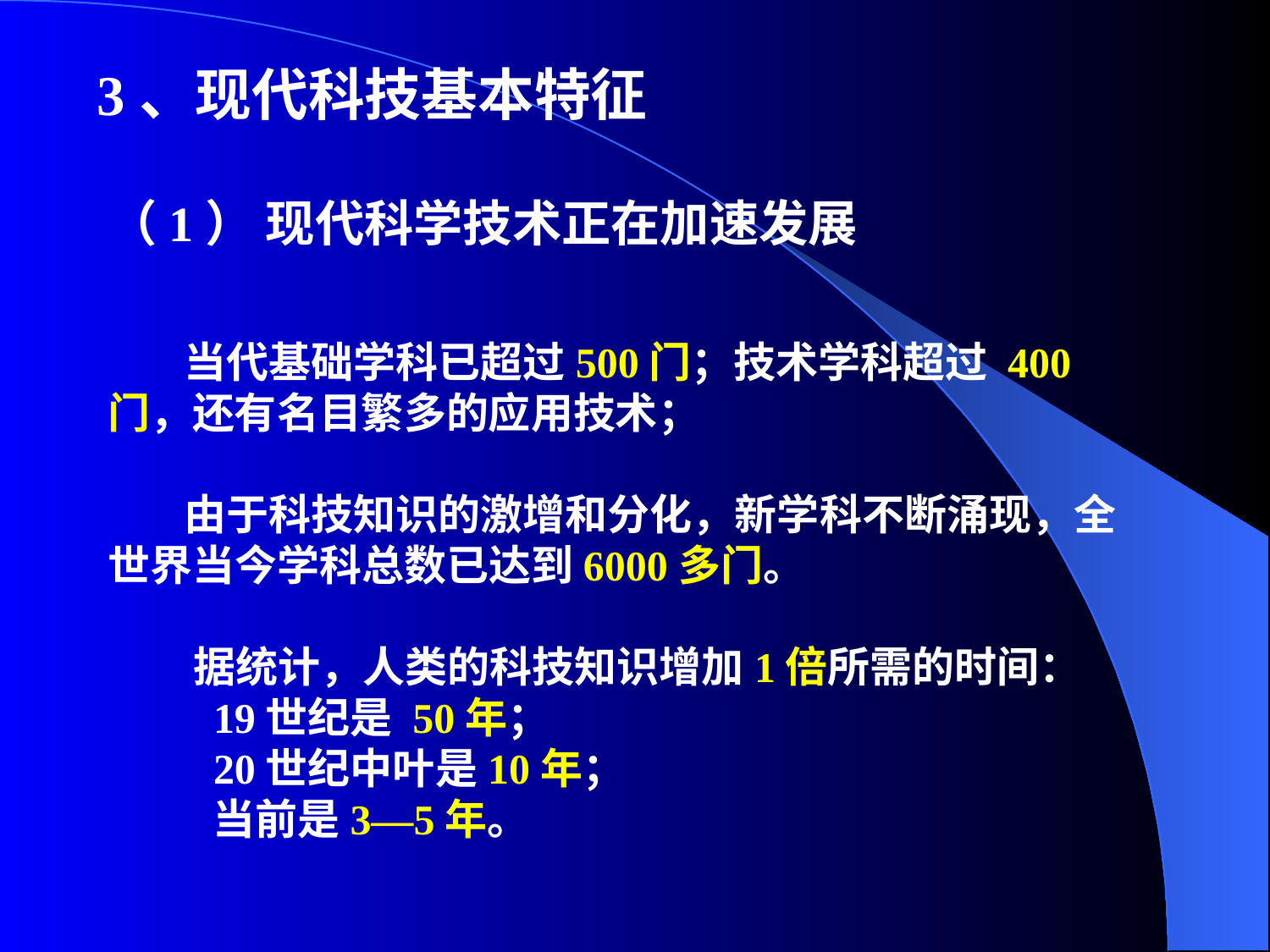

3、现代科技基本特征
（1） 现代科学技术正在加速发展

       当代基础学科已超过500门；技术学科超过 400门，还有名目繁多的应用技术；

       由于科技知识的激增和分化，新学科不断涌现，全世界当今学科总数已达到6000多门。

        据统计，人类的科技知识增加1倍所需的时间：
          19世纪是 50年；
          20世纪中叶是10年；
          当前是3—5年。